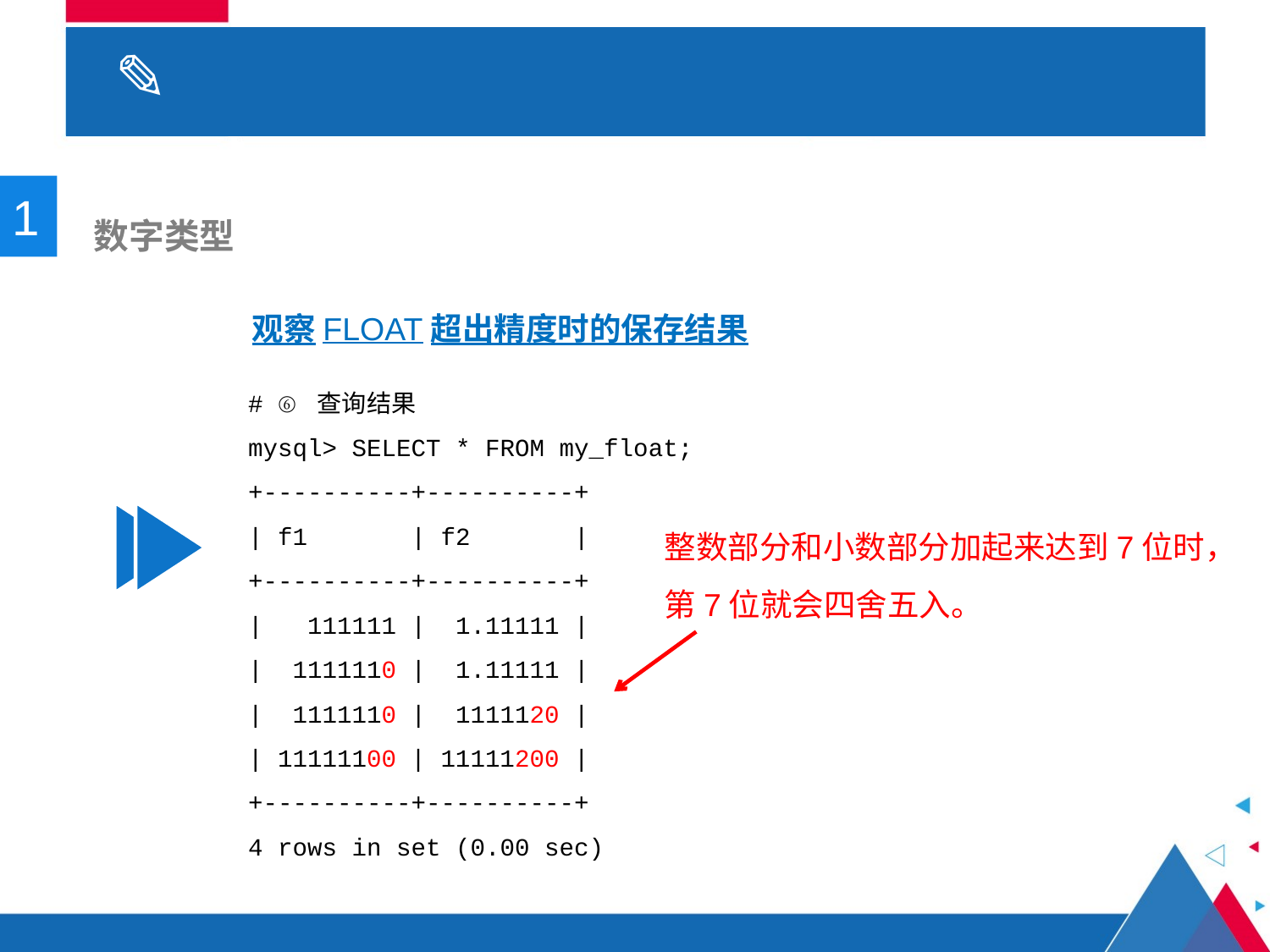

# 3.1 数据类型

1
  数字类型
观察FLOAT超出精度时的保存结果
# ⑥ 查询结果
mysql> SELECT * FROM my_float;
+----------+----------+
| f1       | f2       |
+----------+----------+
|   111111 |  1.11111 |
|  1111110 |  1.11111 |
|  1111110 |  1111120 |
| 11111100 | 11111200 |
+----------+----------+
4 rows in set (0.00 sec)

整数部分和小数部分加起来达到7位时，
第7位就会四舍五入。